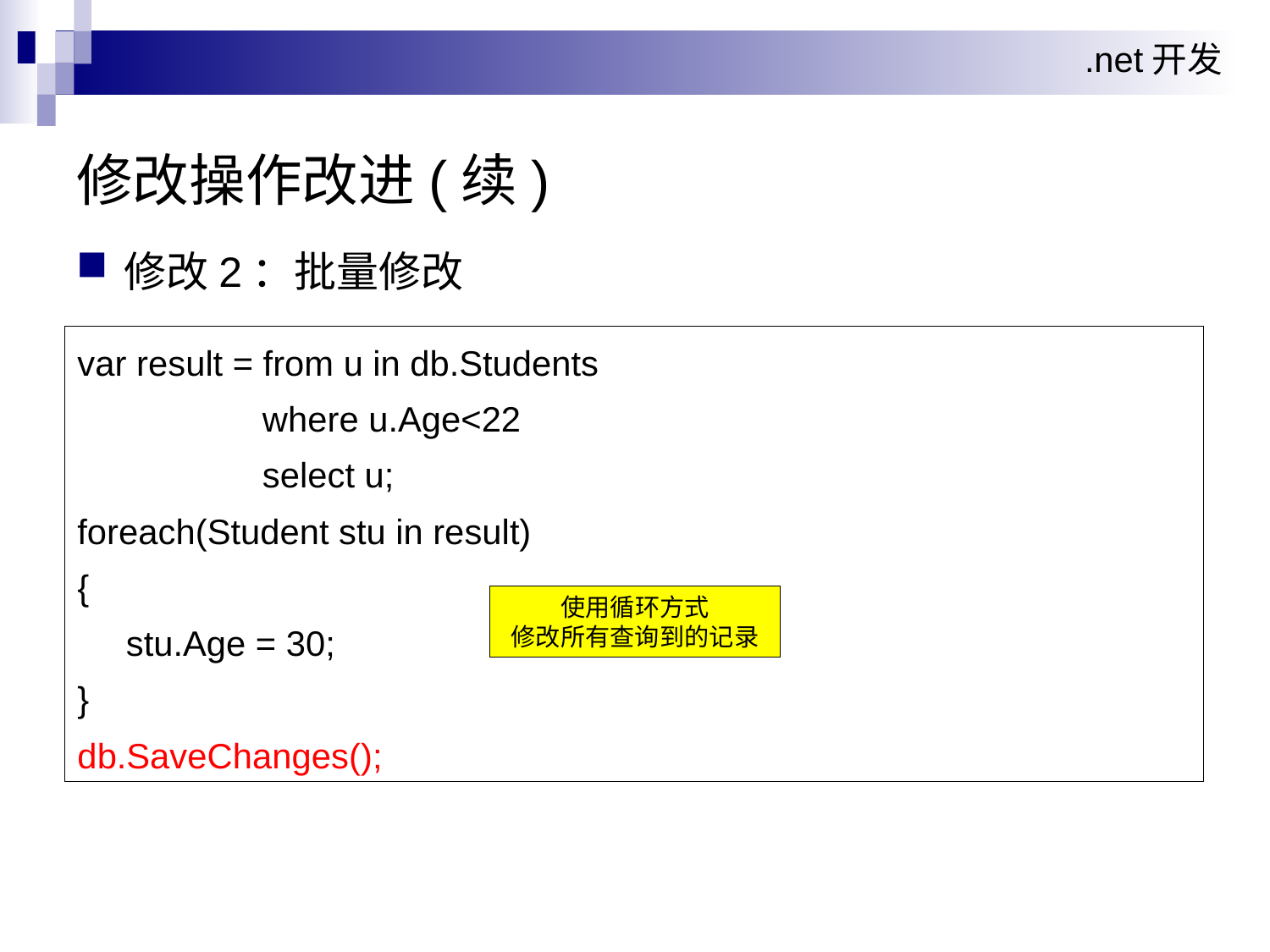

修改操作改进(续)
修改2：批量修改
var result = from u in db.Students
                   where u.Age<22
                   select u;
foreach(Student stu in result)
{
     stu.Age = 30;
}
db.SaveChanges();
使用循环方式
修改所有查询到的记录